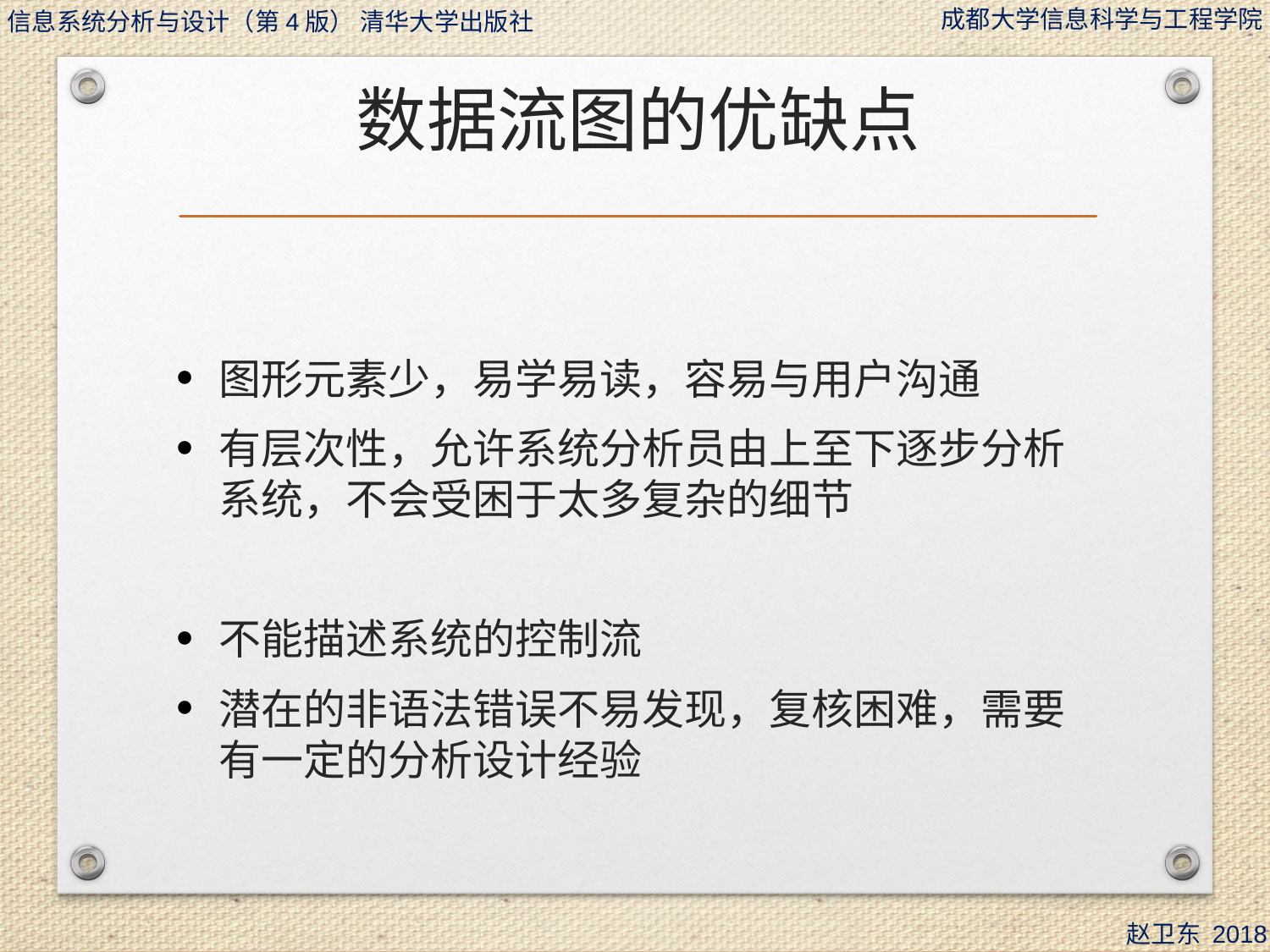

# 数据流图的优缺点
图形元素少，易学易读，容易与用户沟通
有层次性，允许系统分析员由上至下逐步分析系统，不会受困于太多复杂的细节

不能描述系统的控制流
潜在的非语法错误不易发现，复核困难，需要有一定的分析设计经验